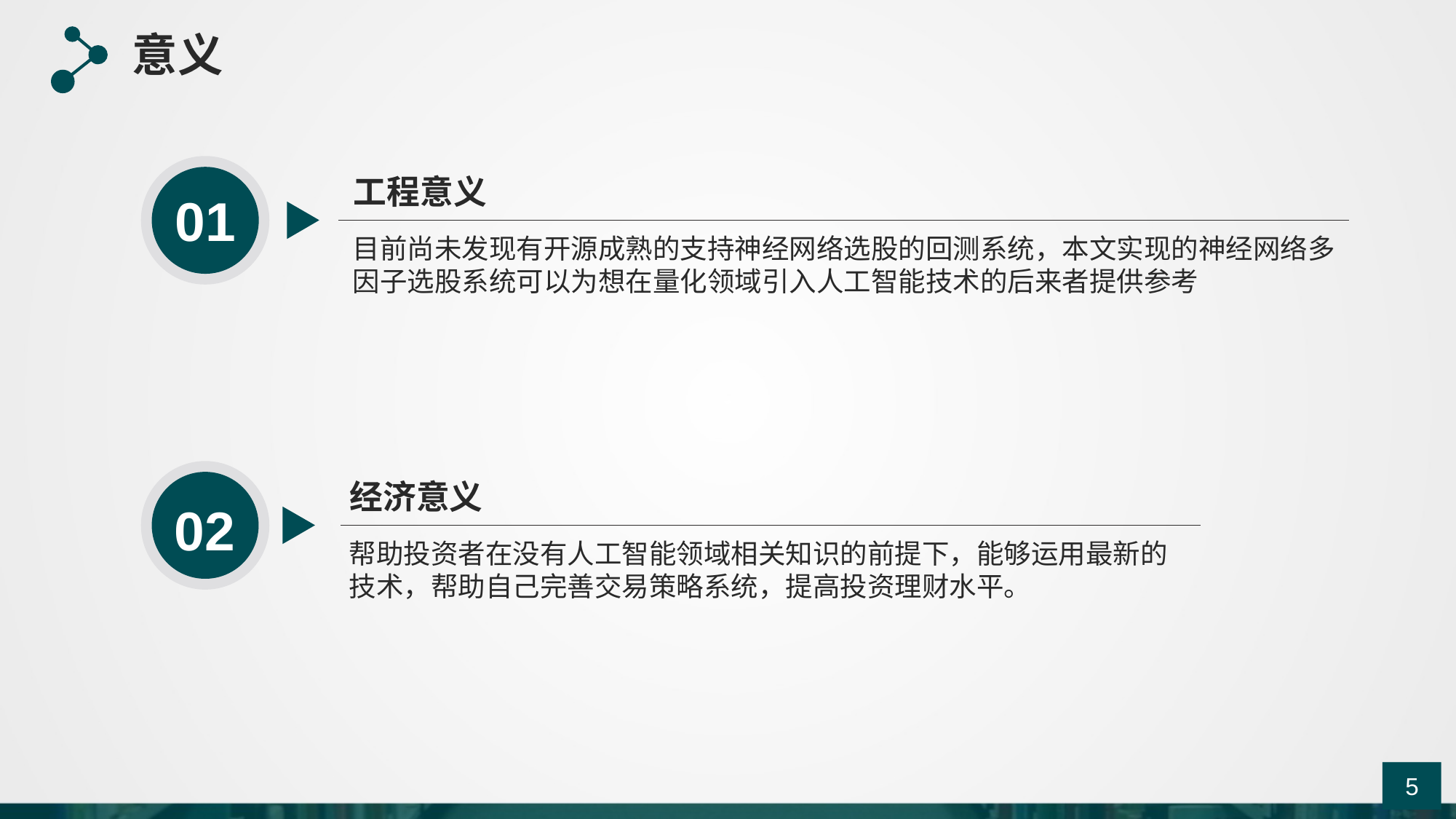

意义

工程意义

01

目前尚未发现有开源成熟的支持神经网络选股的回测系统，本文实现的神经网络多因子选股系统可以为想在量化领域引入人工智能技术的后来者提供参考

经济意义

02

帮助投资者在没有人工智能领域相关知识的前提下，能够运用最新的技术，帮助自己完善交易策略系统，提高投资理财水平。